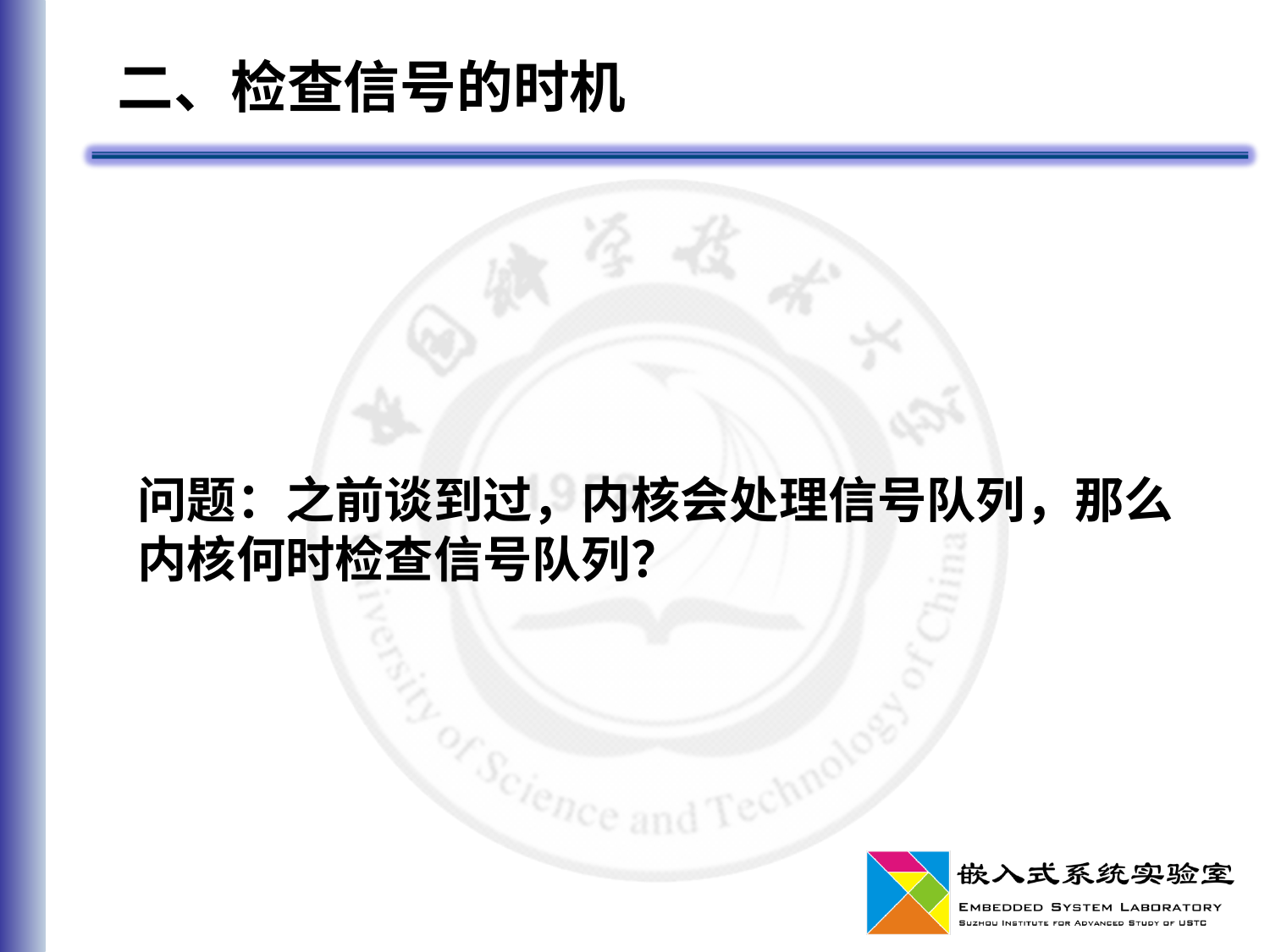

# 二、检查信号的时机

问题：之前谈到过，内核会处理信号队列，那么内核何时检查信号队列？